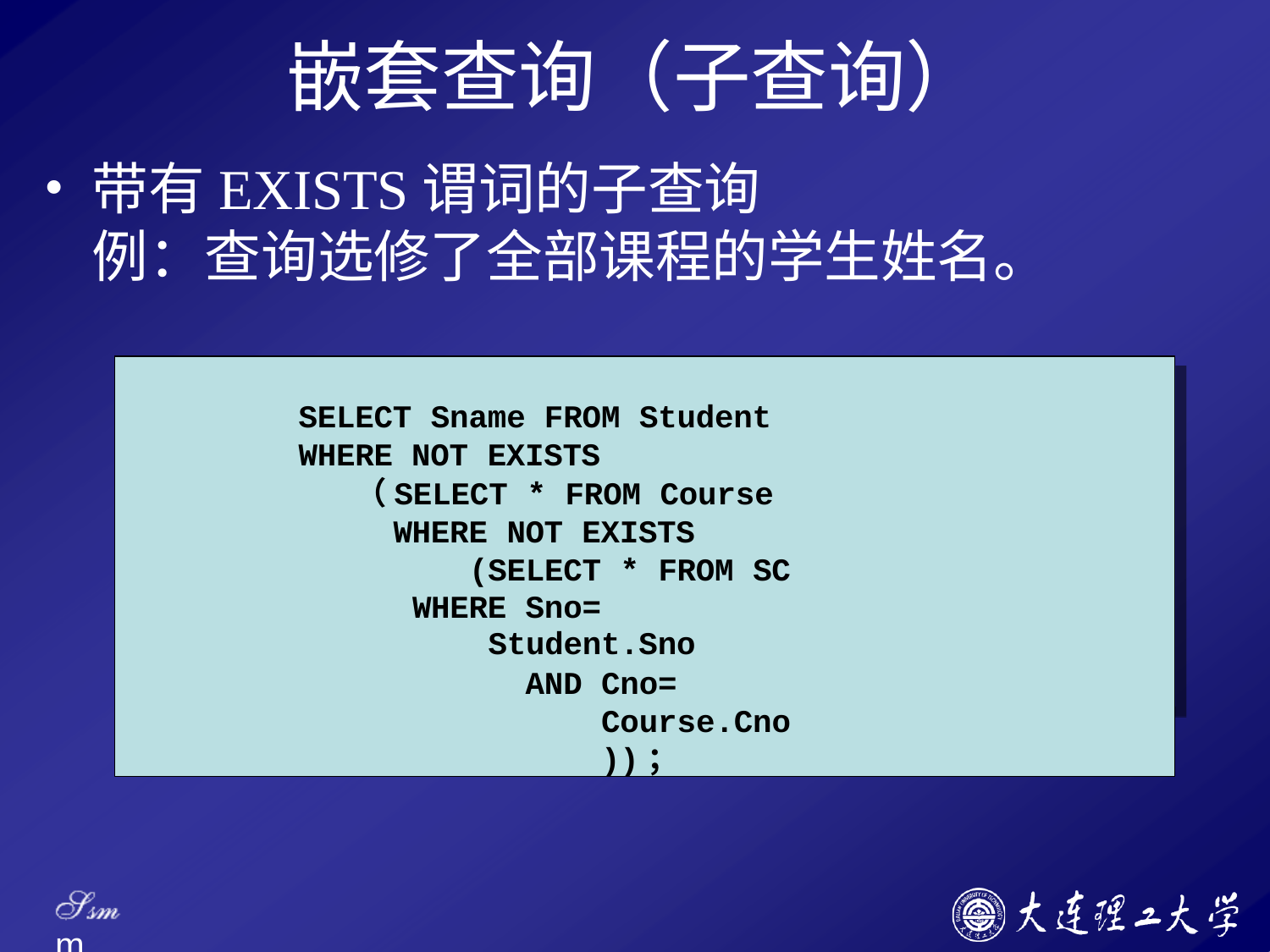

# 嵌套查询（子查询）
带有EXISTS谓词的子查询
例：查询选修了全部课程的学生姓名。

SELECT Sname FROM Student
WHERE NOT EXISTS
（SELECT * FROM Course
WHERE NOT EXISTS  (SELECT * FROM SC
WHERE Sno= Student.Sno
AND Cno= Course.Cno))；

Ssm